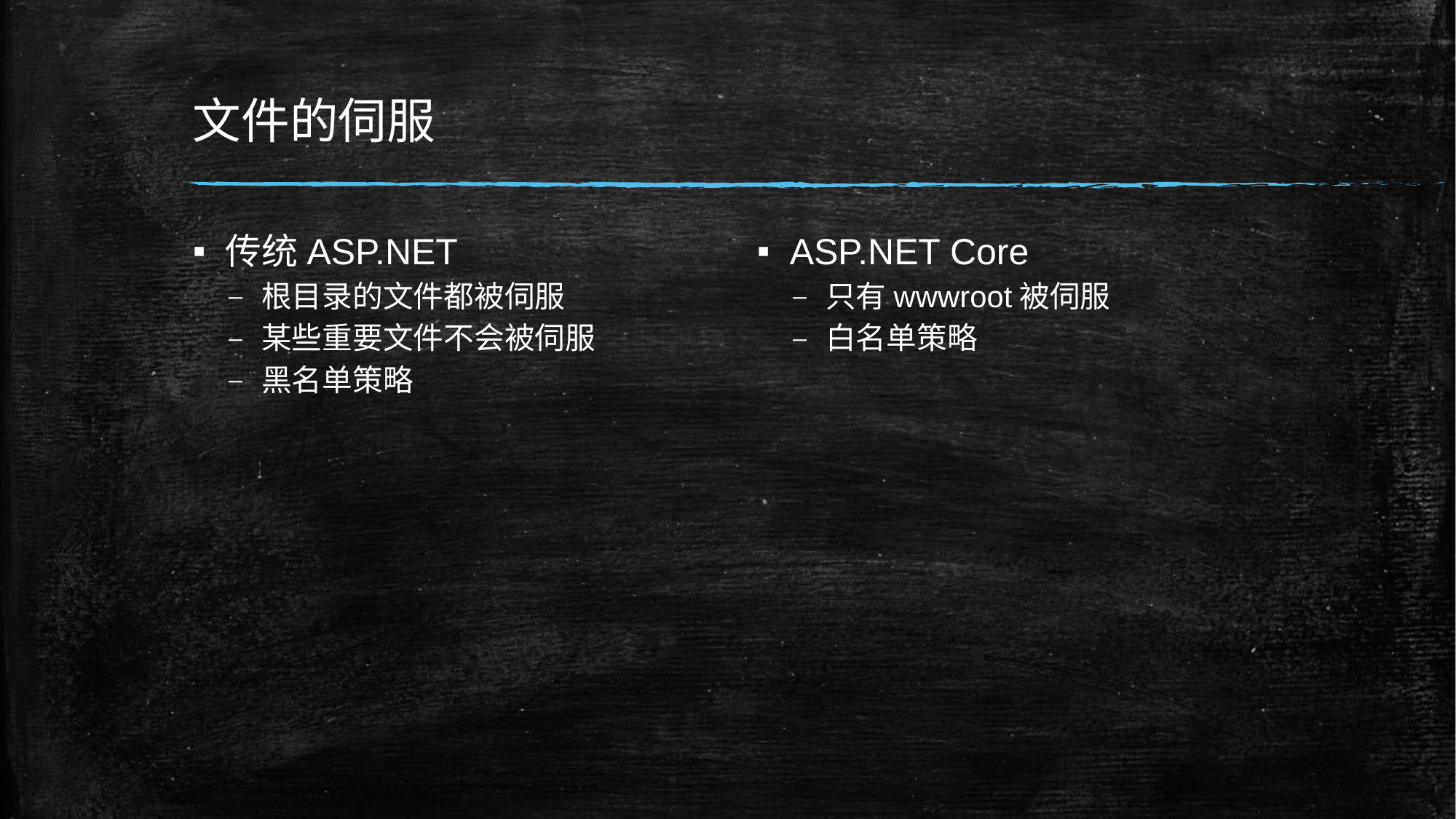

# 文件的伺服
传统ASP.NET
根目录的文件都被伺服
某些重要文件不会被伺服
黑名单策略
ASP.NET Core
只有wwwroot被伺服
白名单策略